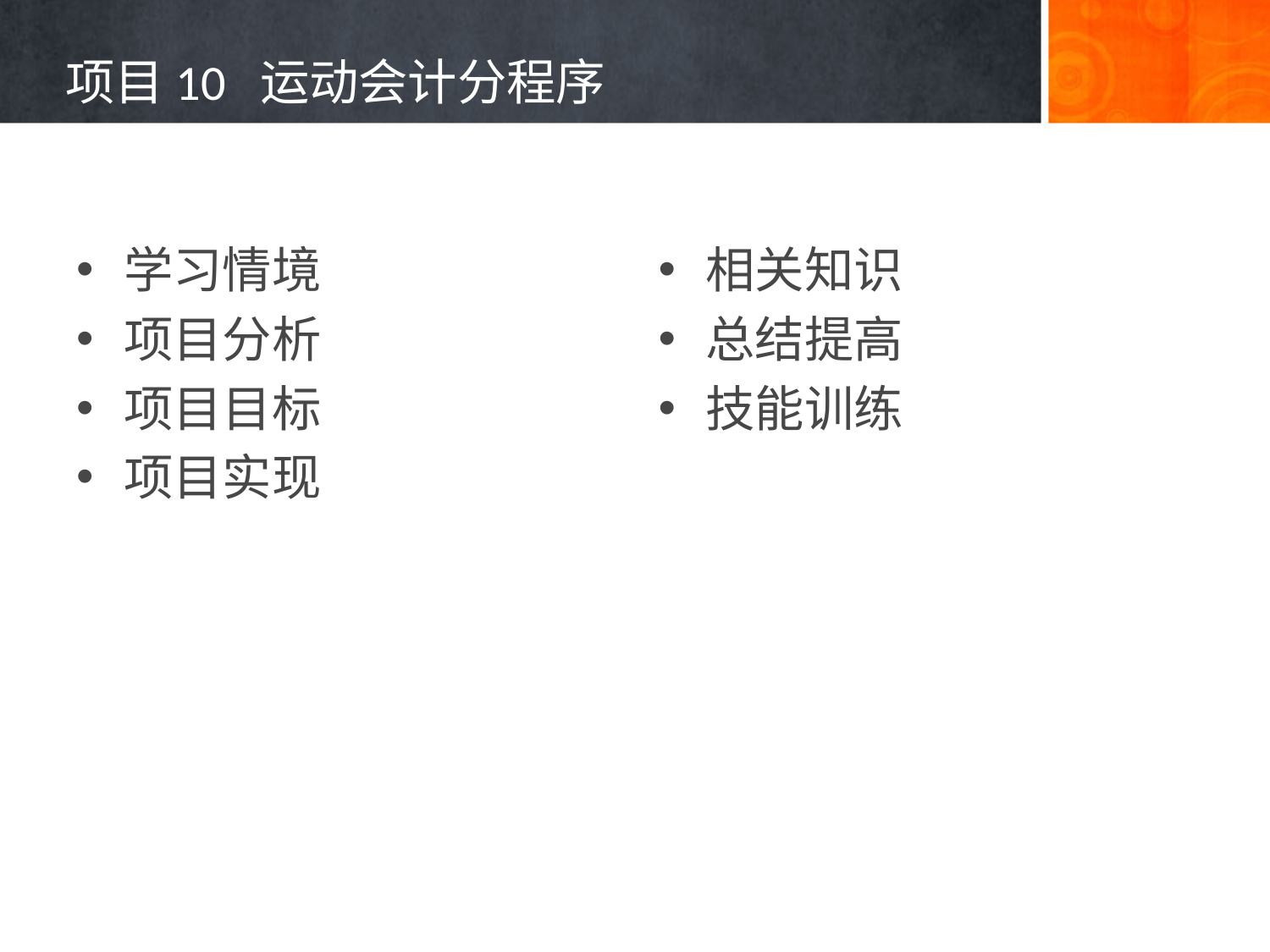

# 项目10  运动会计分程序
相关知识
总结提高
技能训练

学习情境
项目分析
项目目标
项目实现